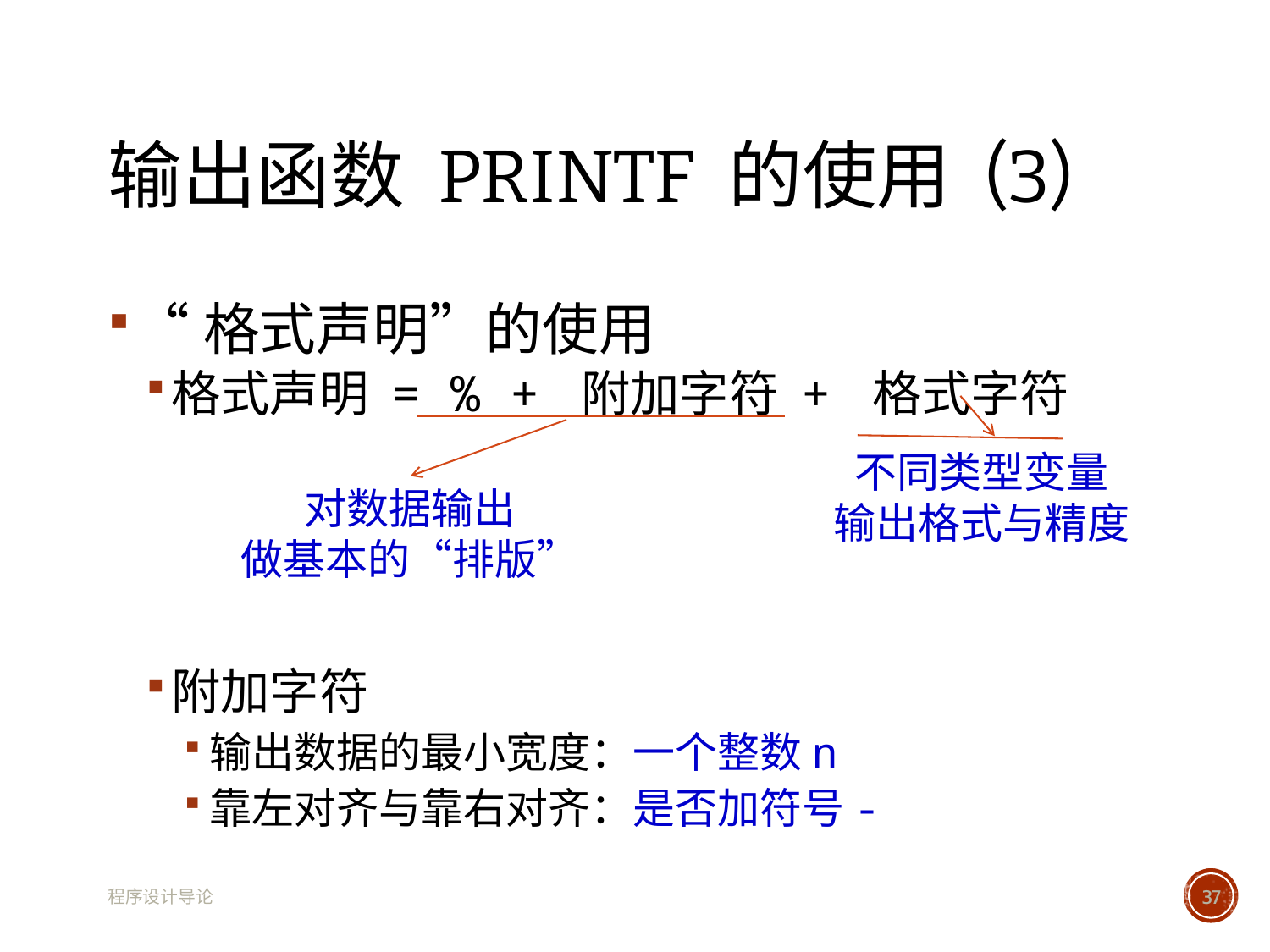

# 输出函数 printf 的使用 (3)
“格式声明”的使用
格式声明 = % + 附加字符 + 格式字符

附加字符
输出数据的最小宽度：一个整数n
靠左对齐与靠右对齐：是否加符号-
不同类型变量
输出格式与精度
对数据输出
做基本的“排版”
程序设计导论
37